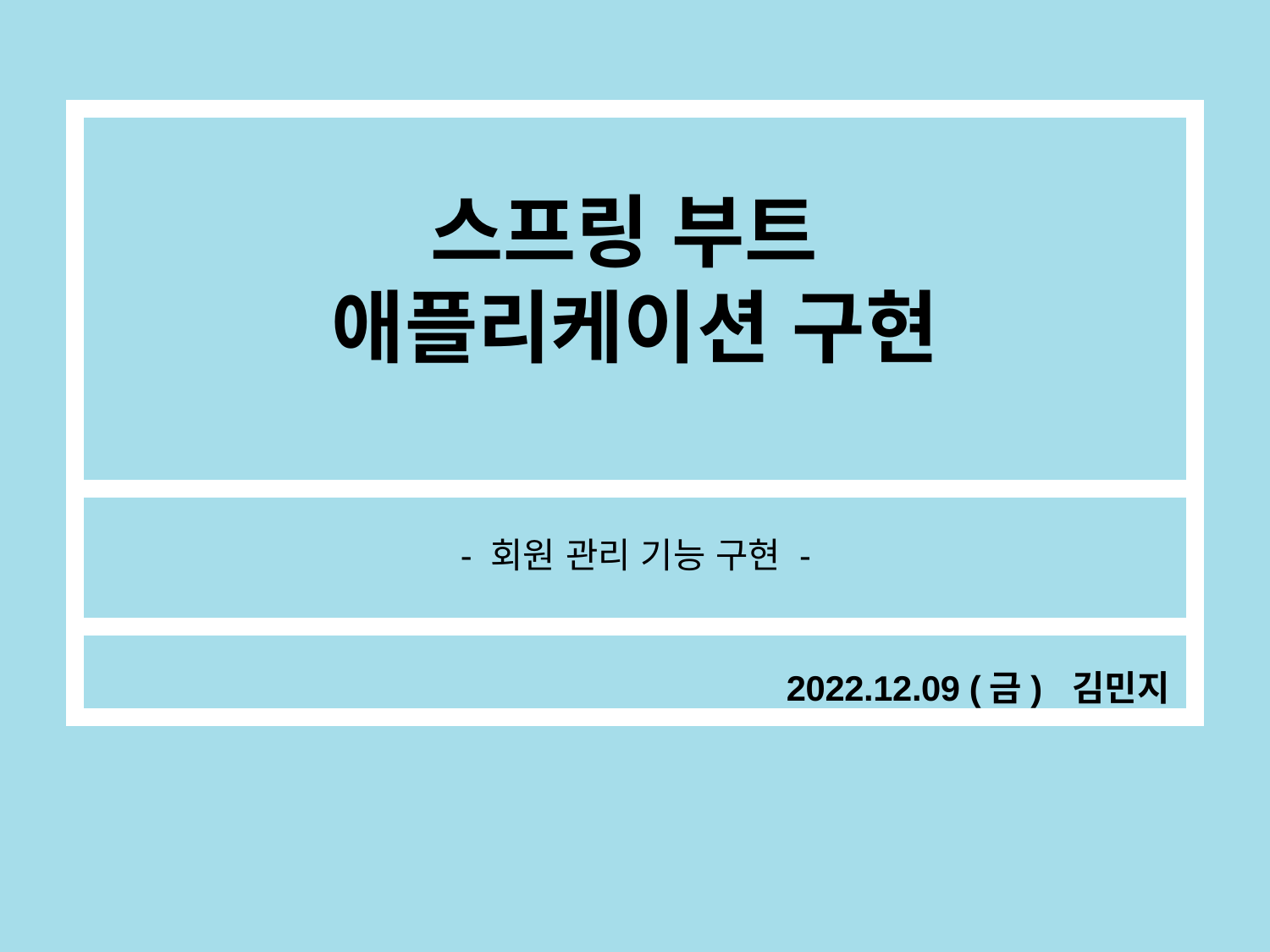

# 스프링 부트 애플리케이션 구현

- 회원 관리 기능 구현 -

2022.12.09 (금)

김민지